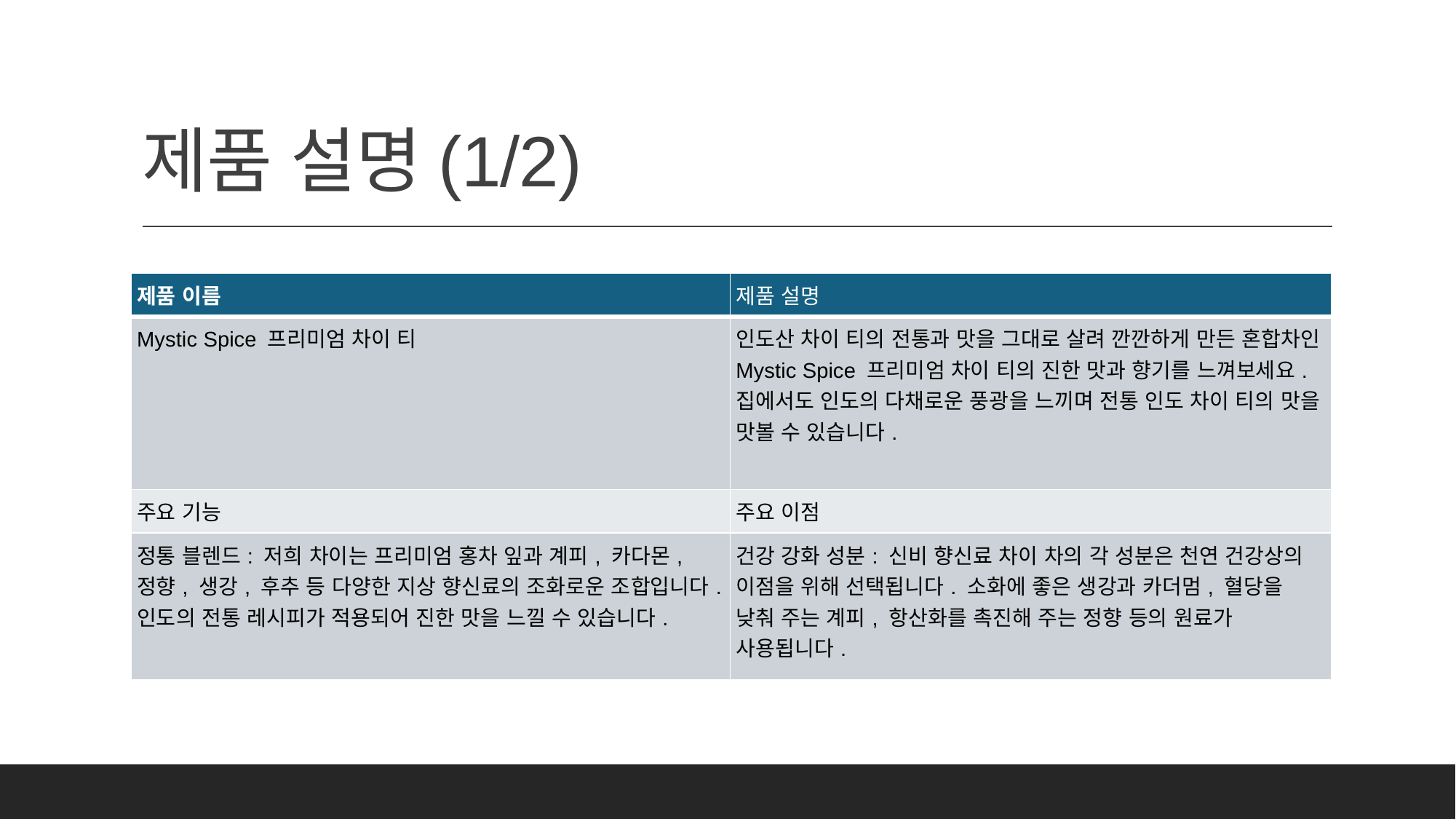

# 제품 설명(1/2)
| 제품 이름 | 제품 설명 |
| --- | --- |
| Mystic Spice 프리미엄 차이 티 | 인도산 차이 티의 전통과 맛을 그대로 살려 깐깐하게 만든 혼합차인 Mystic Spice 프리미엄 차이 티의 진한 맛과 향기를 느껴보세요. 집에서도 인도의 다채로운 풍광을 느끼며 전통 인도 차이 티의 맛을 맛볼 수 있습니다. |
| 주요 기능 | 주요 이점 |
| 정통 블렌드: 저희 차이는 프리미엄 홍차 잎과 계피, 카다몬, 정향, 생강, 후추 등 다양한 지상 향신료의 조화로운 조합입니다. 인도의 전통 레시피가 적용되어 진한 맛을 느낄 수 있습니다. | 건강 강화 성분: 신비 향신료 차이 차의 각 성분은 천연 건강상의 이점을 위해 선택됩니다. 소화에 좋은 생강과 카더멈, 혈당을 낮춰 주는 계피, 항산화를 촉진해 주는 정향 등의 원료가 사용됩니다. |